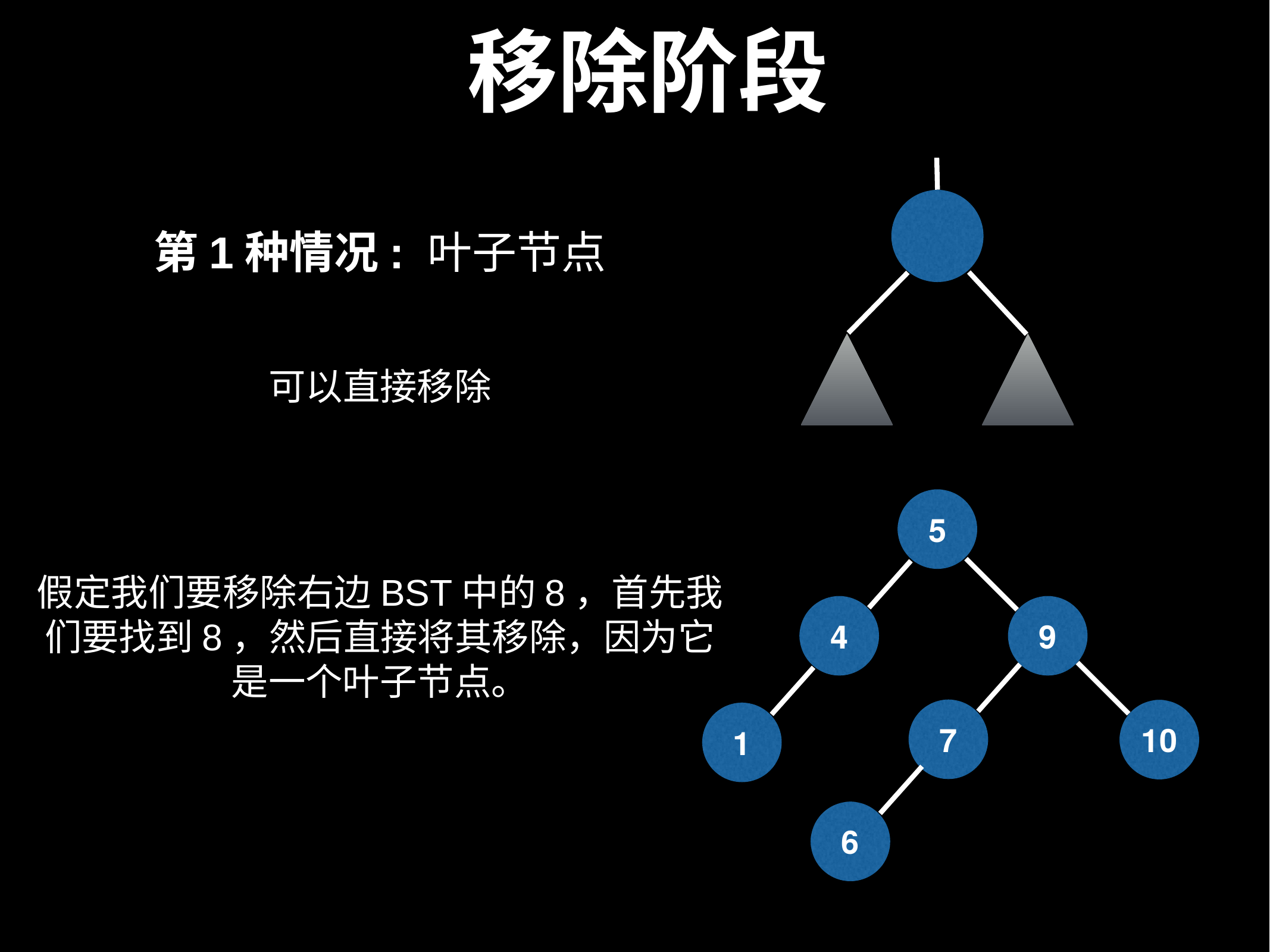

# 移除阶段

第1种情况: 叶子节点

可以直接移除
5

假定我们要移除右边BST中的8，首先我们要找到8，然后直接将其移除，因为它是一个叶子节点。
4
9

7
10
1

6